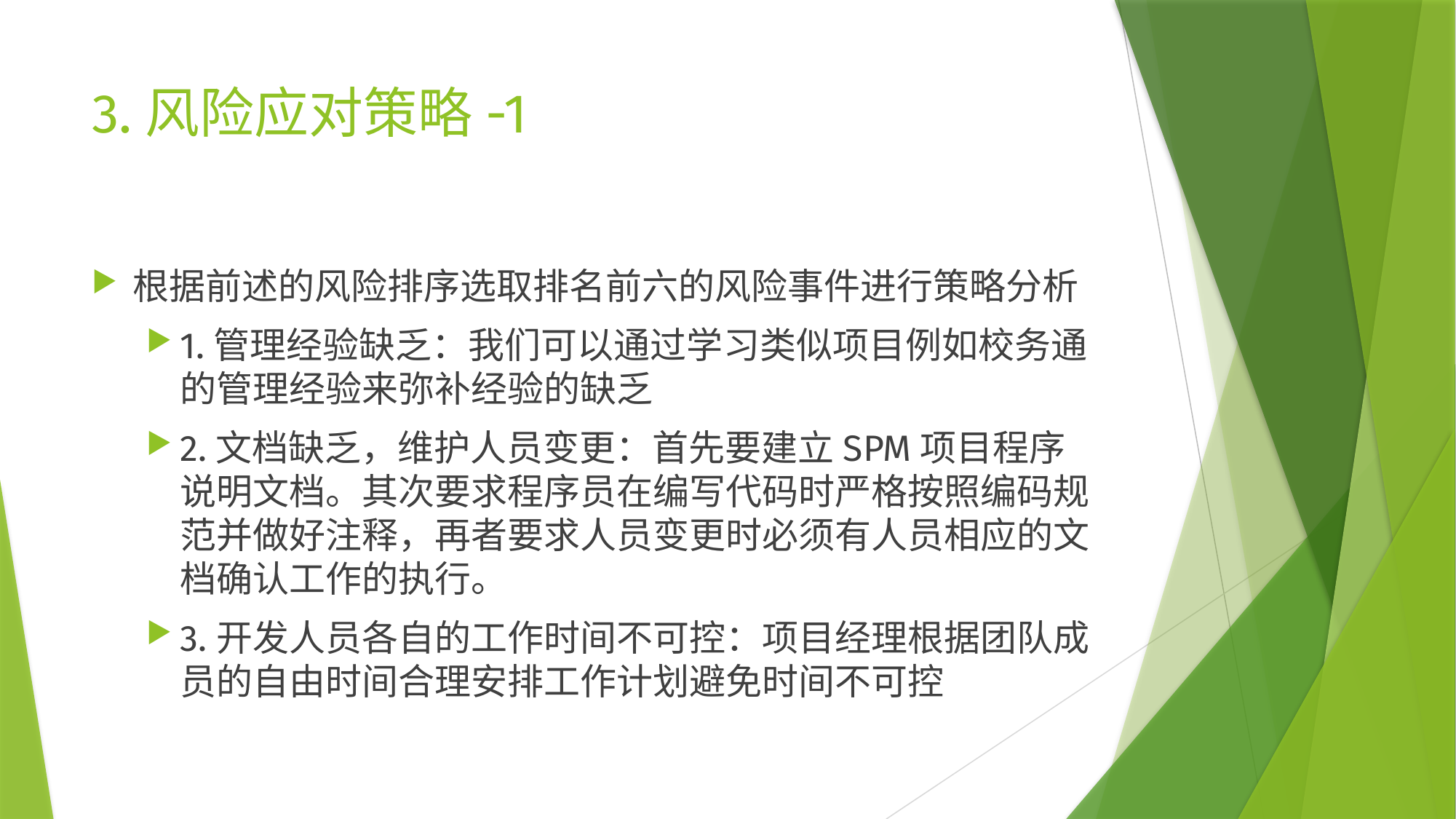

# 3.风险应对策略-1
根据前述的风险排序选取排名前六的风险事件进行策略分析
1.管理经验缺乏：我们可以通过学习类似项目例如校务通的管理经验来弥补经验的缺乏
2.文档缺乏，维护人员变更：首先要建立SPM项目程序说明文档。其次要求程序员在编写代码时严格按照编码规范并做好注释，再者要求人员变更时必须有人员相应的文档确认工作的执行。
3.开发人员各自的工作时间不可控：项目经理根据团队成员的自由时间合理安排工作计划避免时间不可控